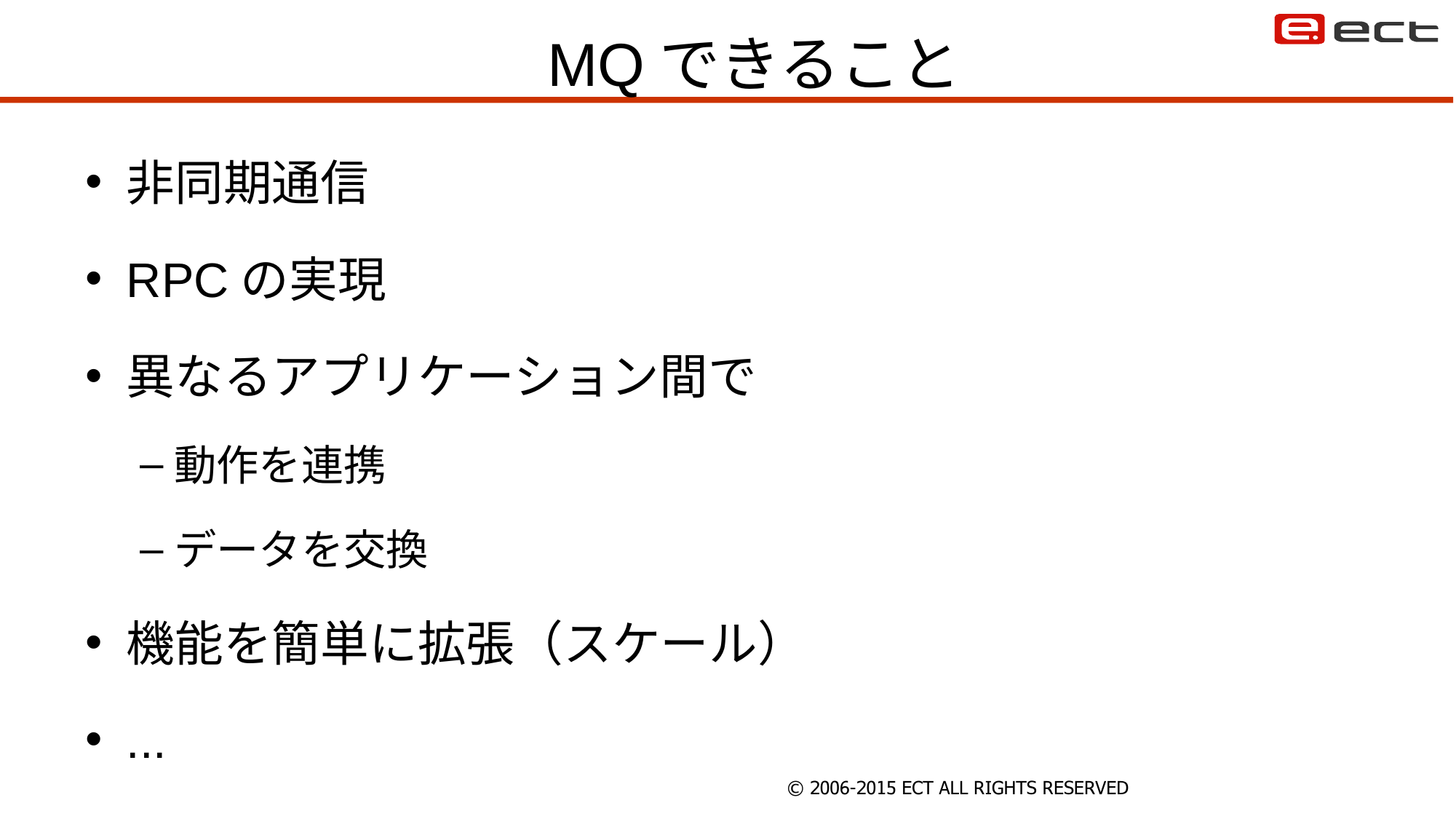

# MQできること
非同期通信
RPCの実現
異なるアプリケーション間で
動作を連携
データを交換
機能を簡単に拡張（スケール）
...